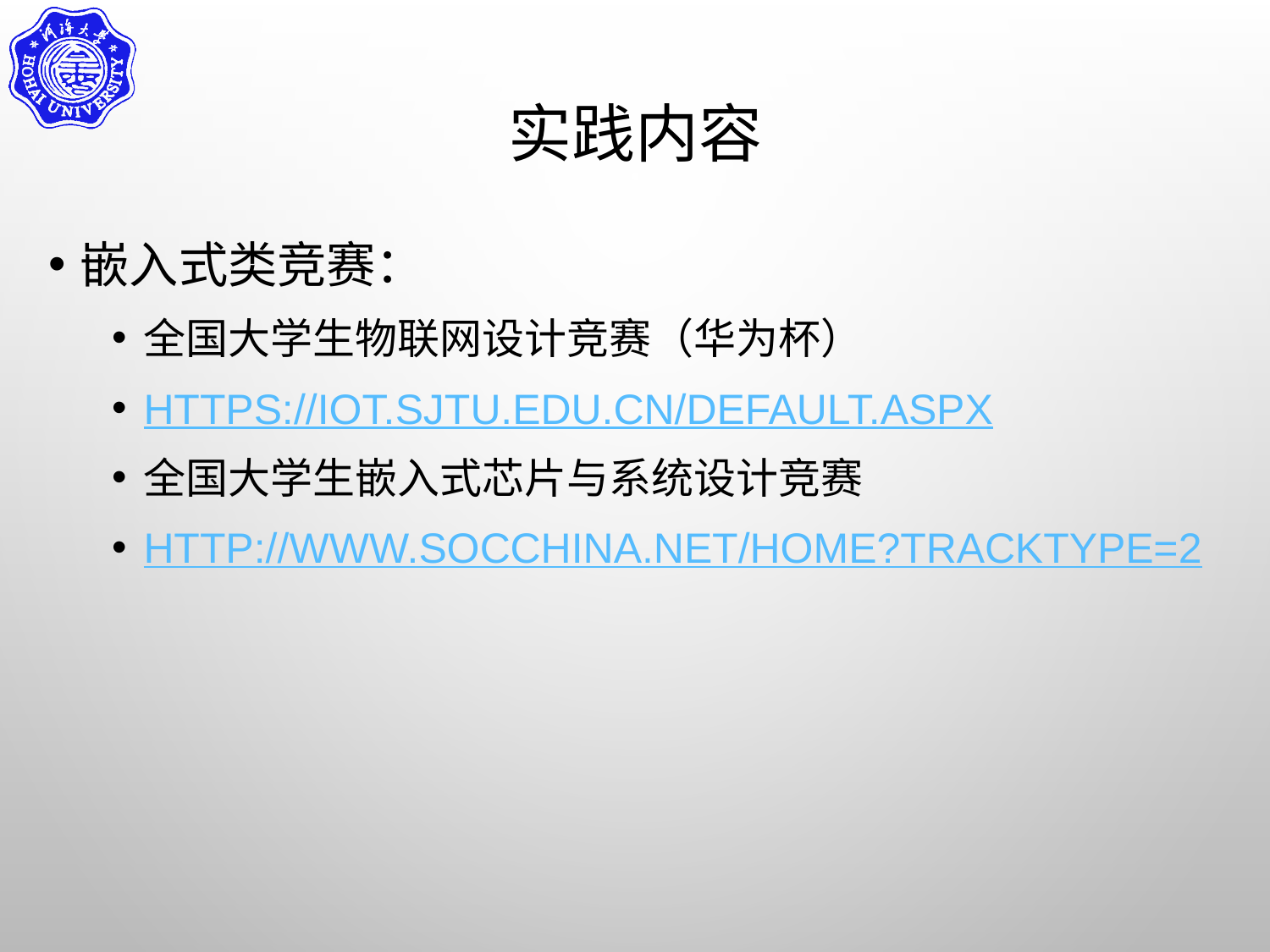

# 实践内容
嵌入式类竞赛：
全国大学生物联网设计竞赛（华为杯）
https://iot.sjtu.edu.cn/Default.aspx
全国大学生嵌入式芯片与系统设计竞赛
http://www.socchina.net/home?trackType=2